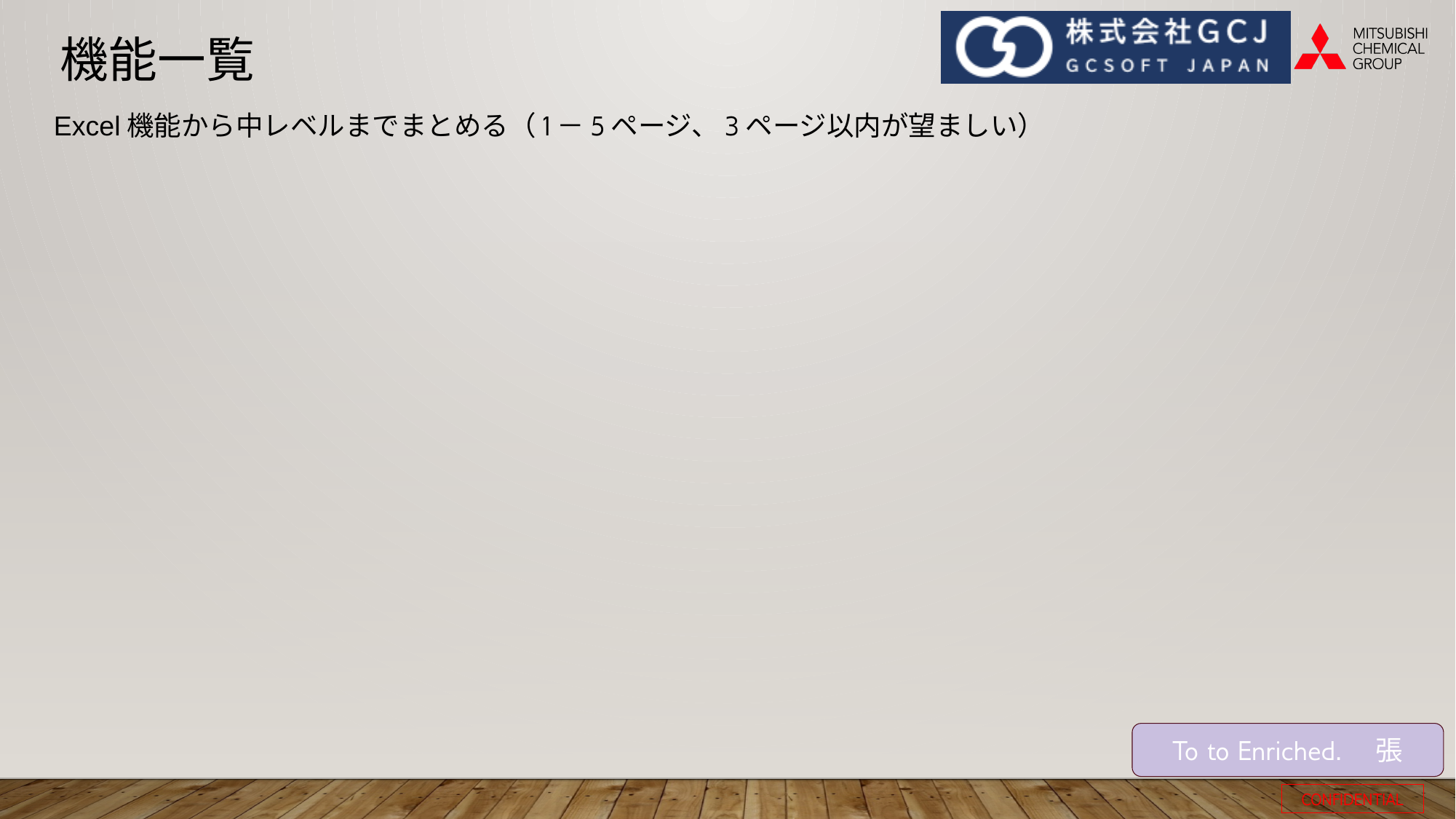

# 機能一覧
Excel機能から中レベルまでまとめる（1－5ページ、3ページ以内が望ましい）
To to Enriched.　張